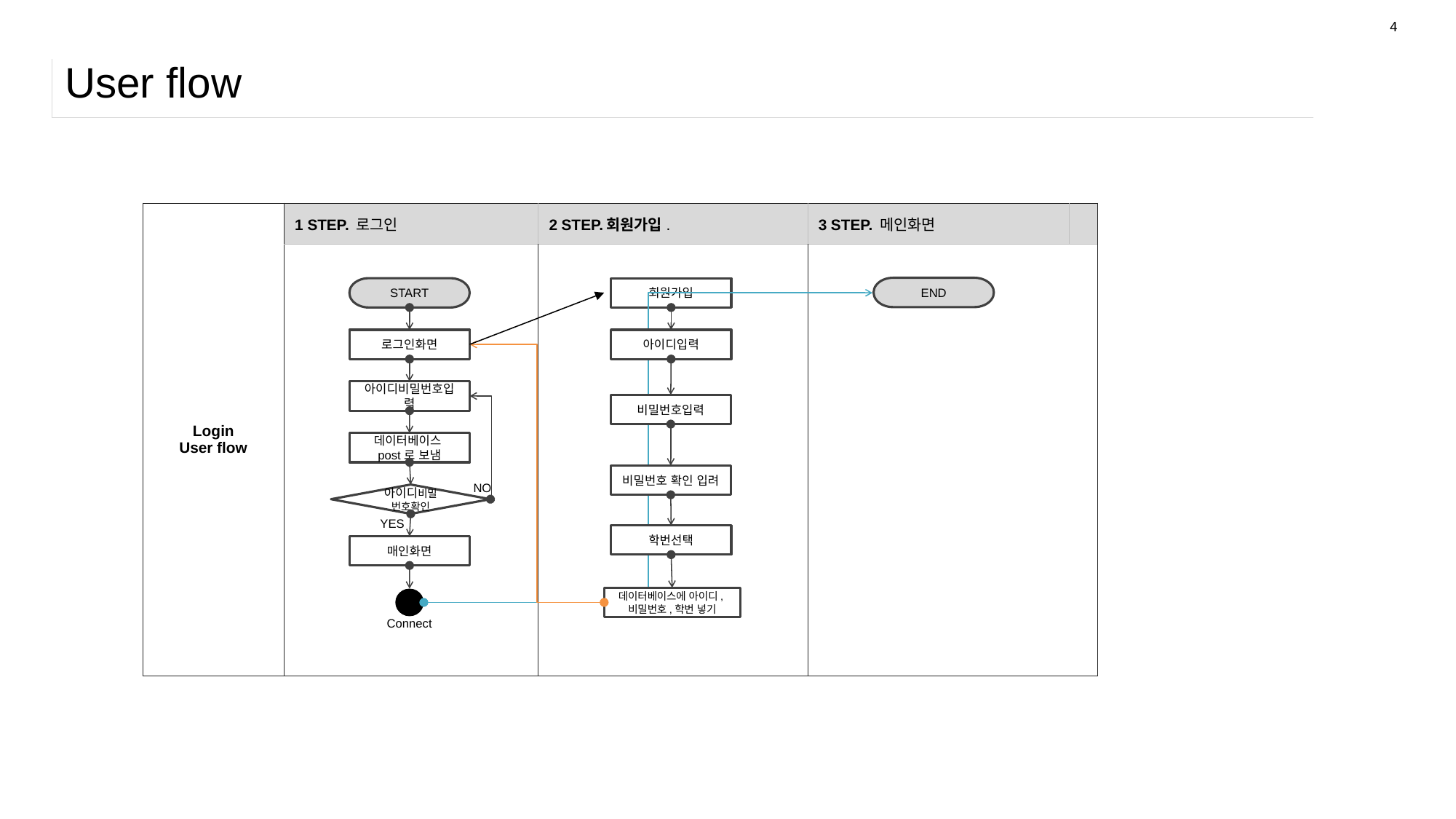

4
# User flow
| Login User flow | 1 STEP. 로그인 | 2 STEP.회원가입. | 3 STEP. 메인화면 |  |
| --- | --- | --- | --- | --- |
|  |  |  |  |  |
END
START
회원가입
로그인화면
아이디입력
아이디비밀번호입력
비밀번호입력
데이터베이스
post로 보냄
비밀번호 확인 입려
NO
아이디비밀번호확인
YES
학번선택
매인화면
데이터베이스에 아이디,비밀번호,학번 넣기

Connect